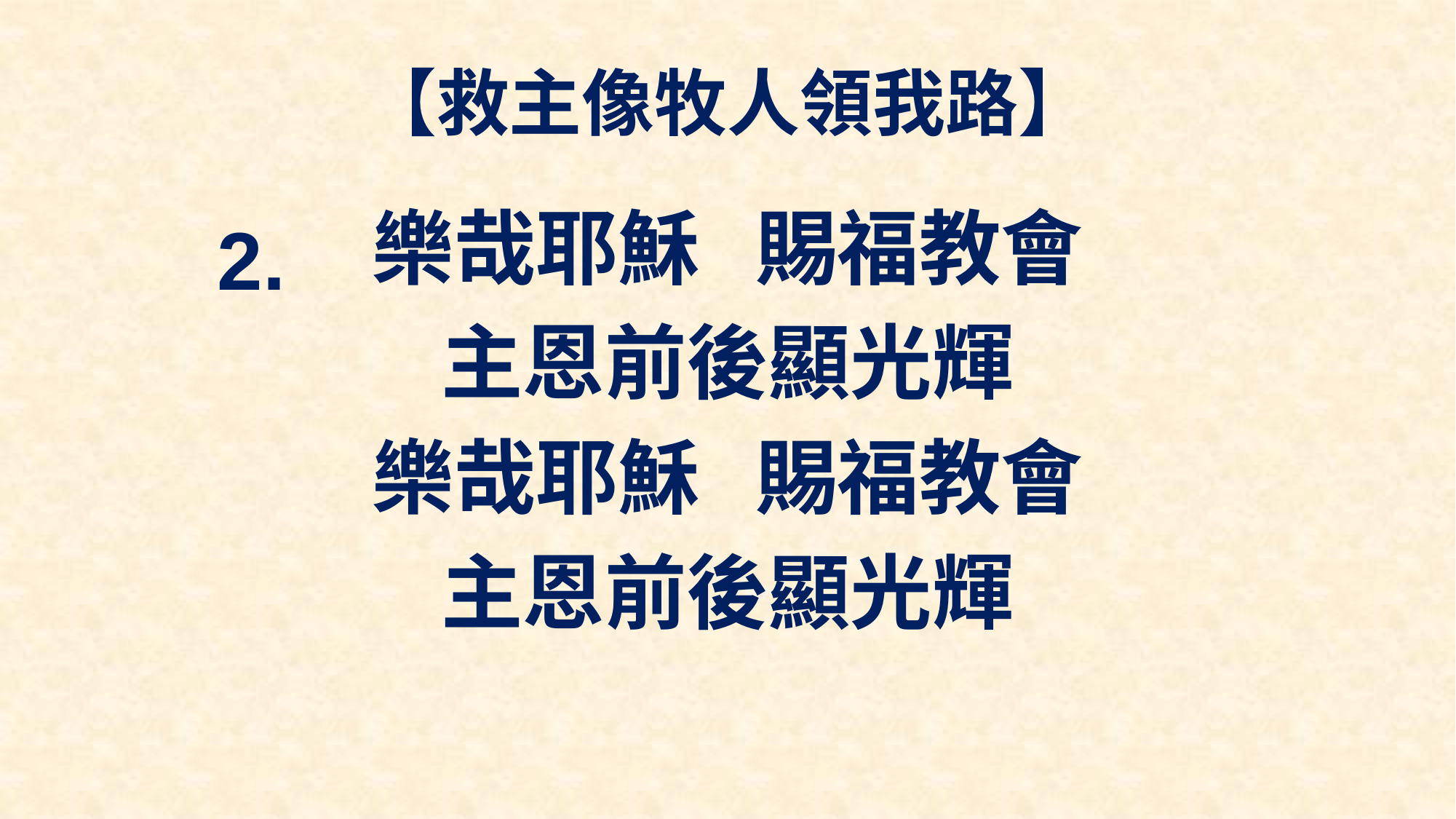

# 【救主像牧人領我路】
樂哉耶穌   賜福教會
主恩前後顯光輝
樂哉耶穌   賜福教會
主恩前後顯光輝
2.